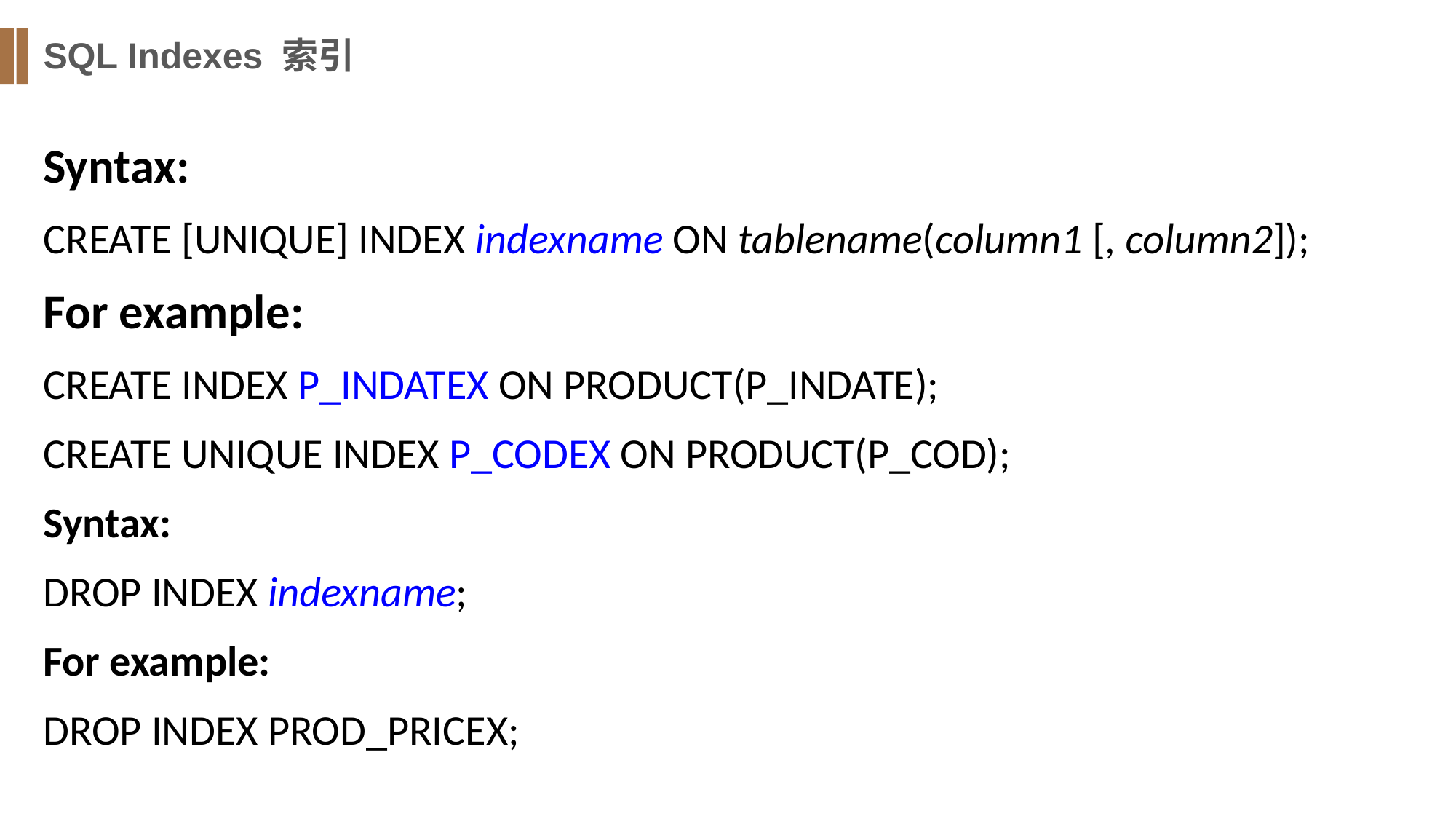

SQL Indexes 索引

Syntax:
CREATE [UNIQUE] INDEX indexname ON tablename(column1 [, column2]);
For example:
CREATE INDEX P_INDATEX ON PRODUCT(P_INDATE);
CREATE UNIQUE INDEX P_CODEX ON PRODUCT(P_COD);
Syntax:
DROP INDEX indexname;
For example:
DROP INDEX PROD_PRICEX;